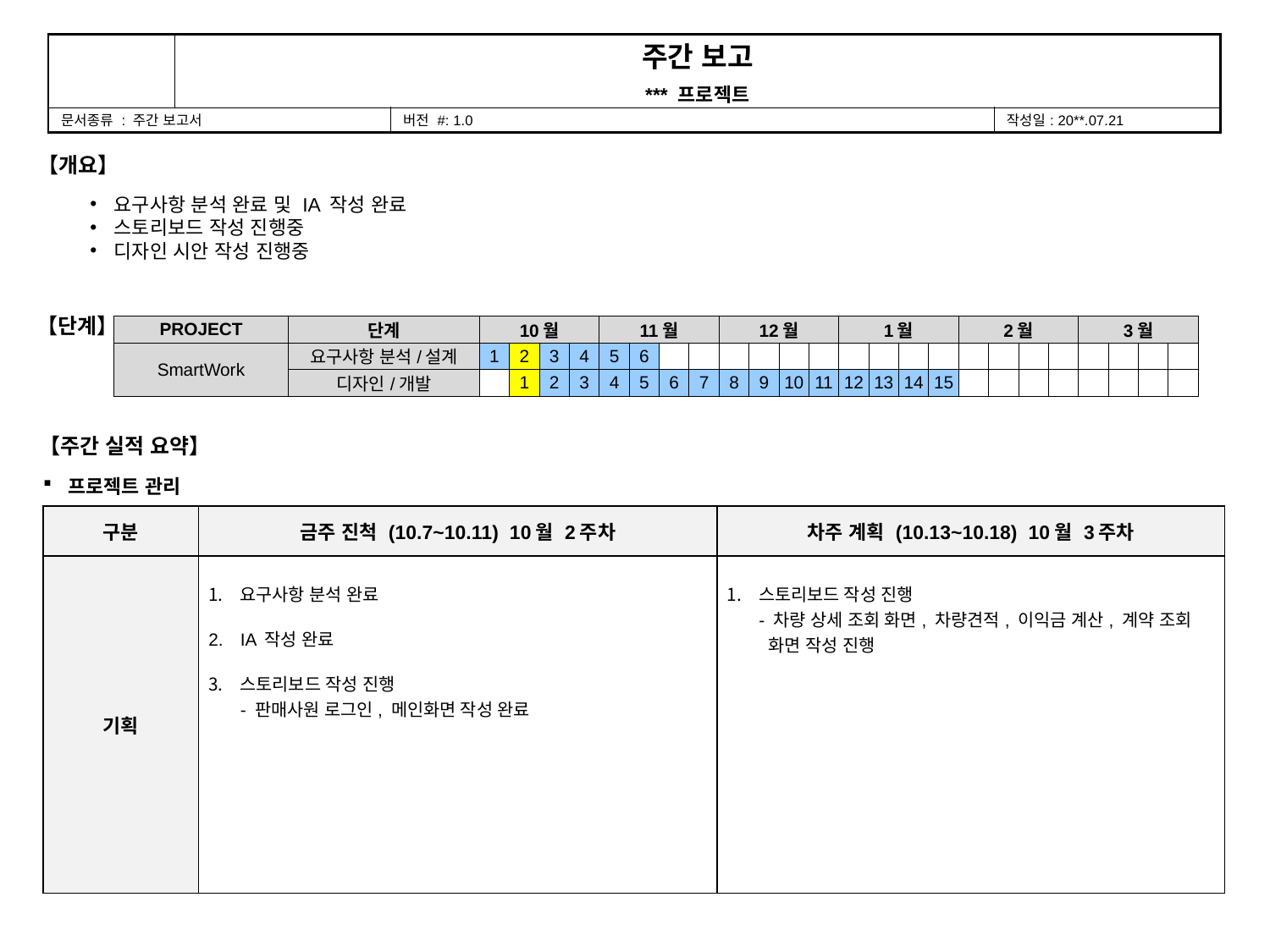

【개요】
요구사항 분석 완료 및 IA 작성 완료
스토리보드 작성 진행중
디자인 시안 작성 진행중
【단계】
| PROJECT | 단계 | 10월 |  |  |  | 11월 |  |  |  | 12월 |  |  |  | 1월 |  |  |  | 2월 |  |  |  | 3월 |  |  |  |
| --- | --- | --- | --- | --- | --- | --- | --- | --- | --- | --- | --- | --- | --- | --- | --- | --- | --- | --- | --- | --- | --- | --- | --- | --- | --- |
| SmartWork | 요구사항 분석/설계 | 1 | 2 | 3 | 4 | 5 | 6 |  |  |  |  |  |  |  |  |  |  |  |  |  |  |  |  |  |  |
|  | 디자인/개발 |  | 1 | 2 | 3 | 4 | 5 | 6 | 7 | 8 | 9 | 10 | 11 | 12 | 13 | 14 | 15 |  |  |  |  |  |  |  |  |
【주간 실적 요약】
프로젝트 관리
| 구분 | 금주 진척 (10.7~10.11) 10월 2주차 | 차주 계획 (10.13~10.18) 10월 3주차 |
| --- | --- | --- |
| 기획 | 요구사항 분석 완료 IA 작성 완료 스토리보드 작성 진행 - 판매사원 로그인, 메인화면 작성 완료 | 스토리보드 작성 진행 - 차량 상세 조회 화면, 차량견적, 이익금 계산, 계약 조회 화면 작성 진행 |